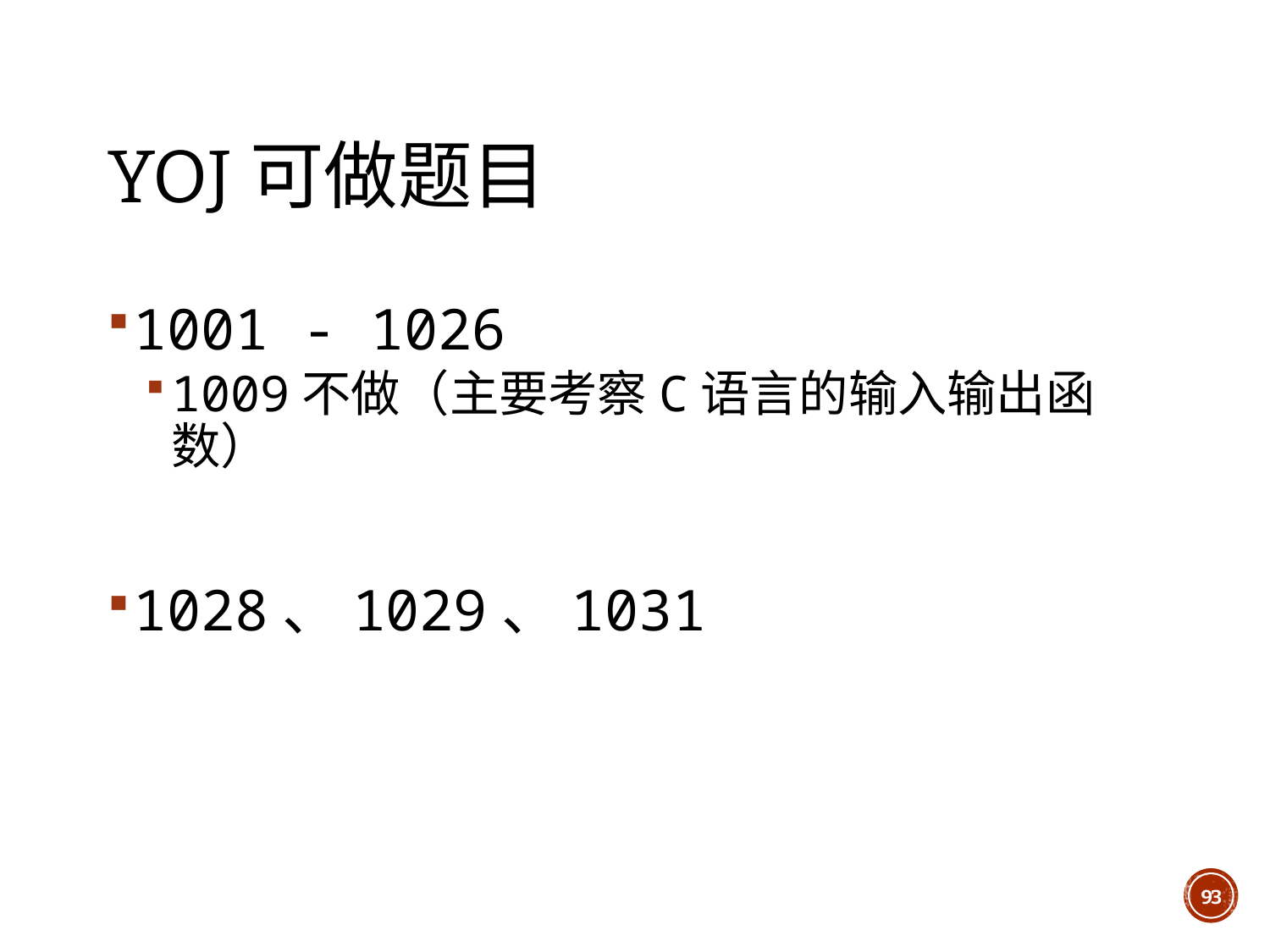

# YOJ可做题目
1001 - 1026
1009不做（主要考察C语言的输入输出函数）

1028、1029、1031

93